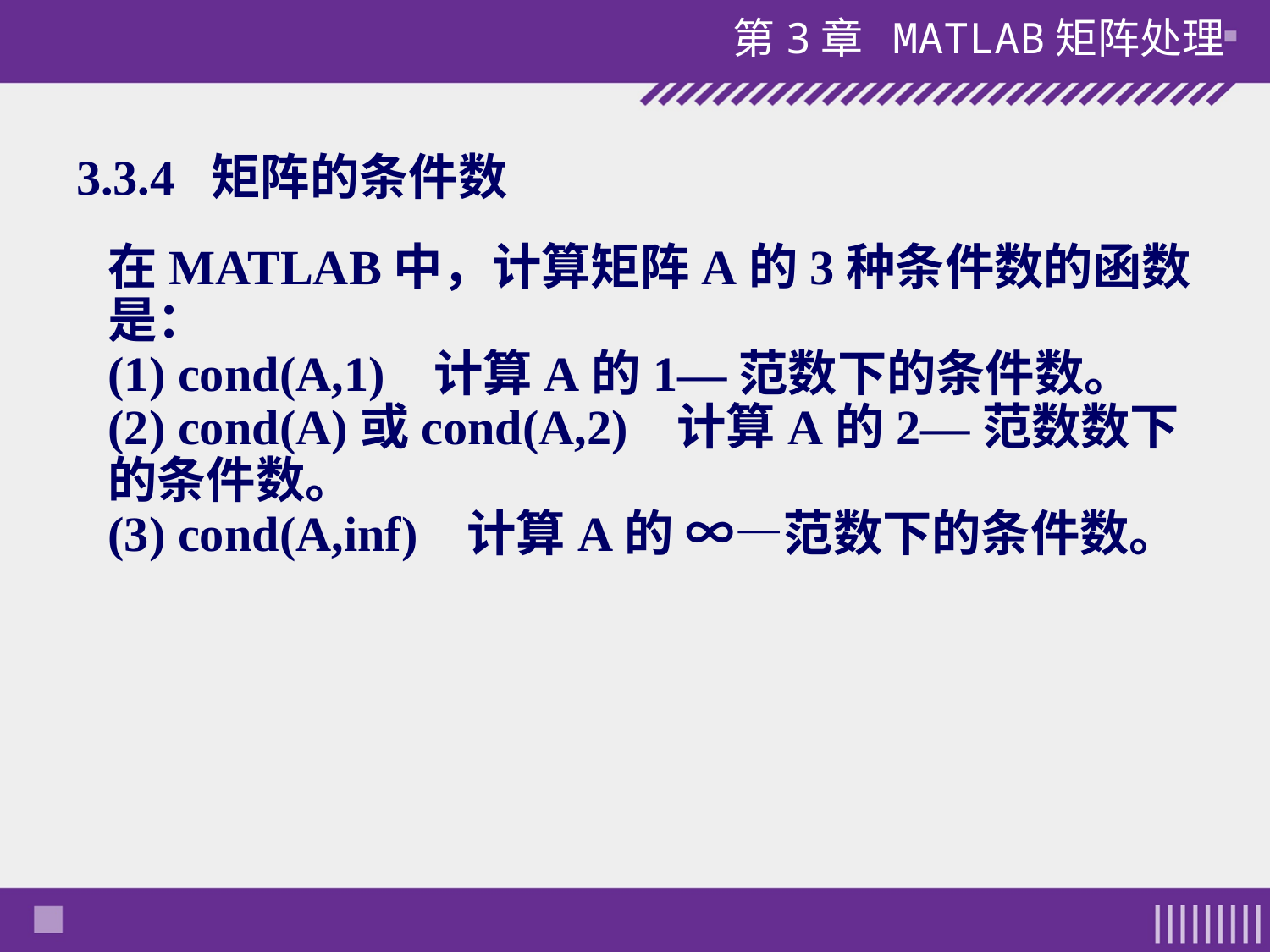

3.3.4  矩阵的条件数
在MATLAB中，计算矩阵A的3种条件数的函数是：
(1) cond(A,1)   计算A的1—范数下的条件数。
(2) cond(A)或cond(A,2)   计算A的2—范数数下的条件数。
(3) cond(A,inf)   计算A的 ∞—范数下的条件数。